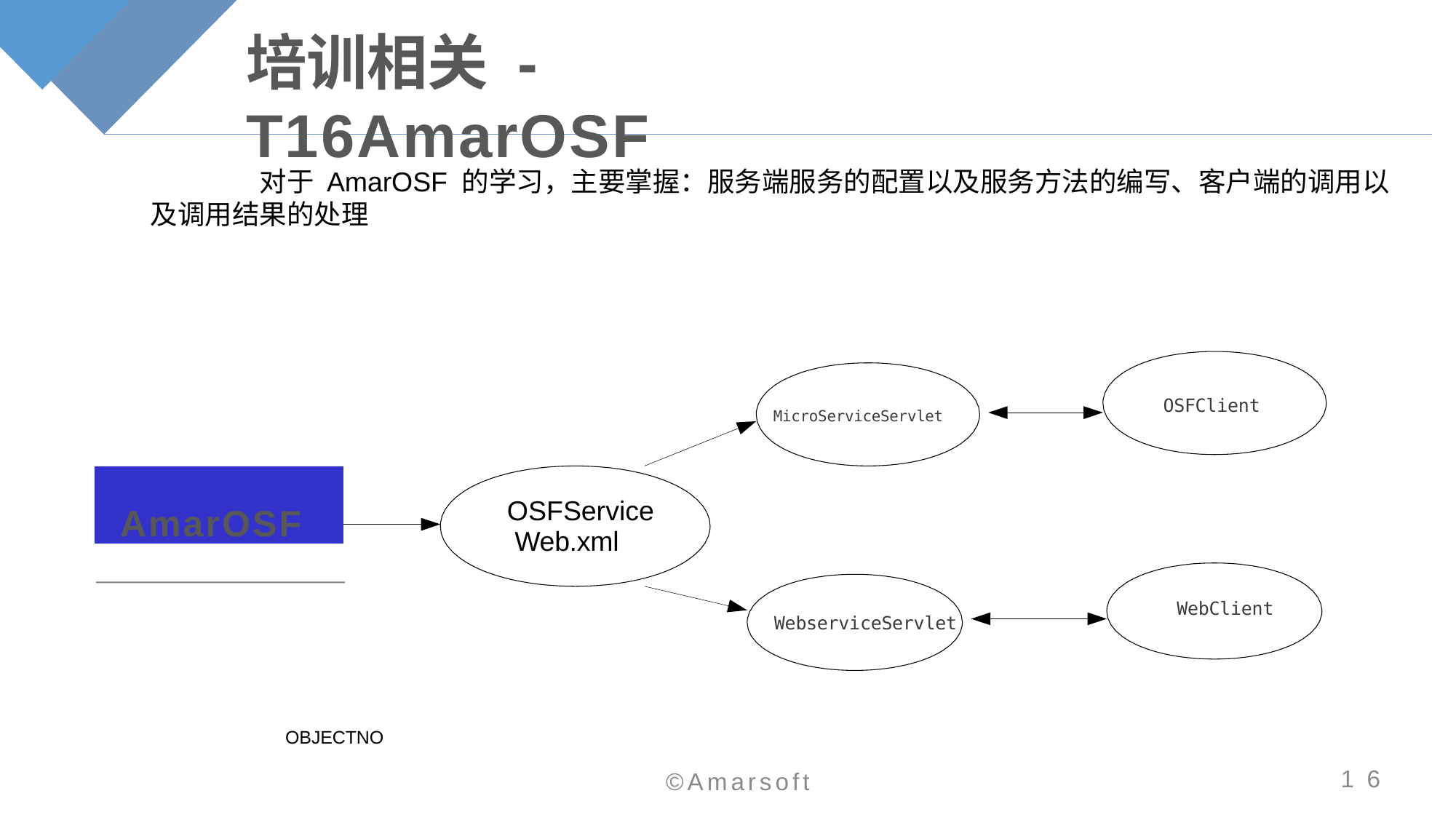

# 培训相关 -T16AmarOSF
	对于 AmarOSF 的学习，主要掌握：服务端服务的配置以及服务方法的编写、客户端的调用以及调用结果的处理

OSFClient
MicroServiceServlet

AmarOSF
OSFService  Web.xml

WebClient

WebserviceServlet

OBJECTNO
16
©Amarsoft